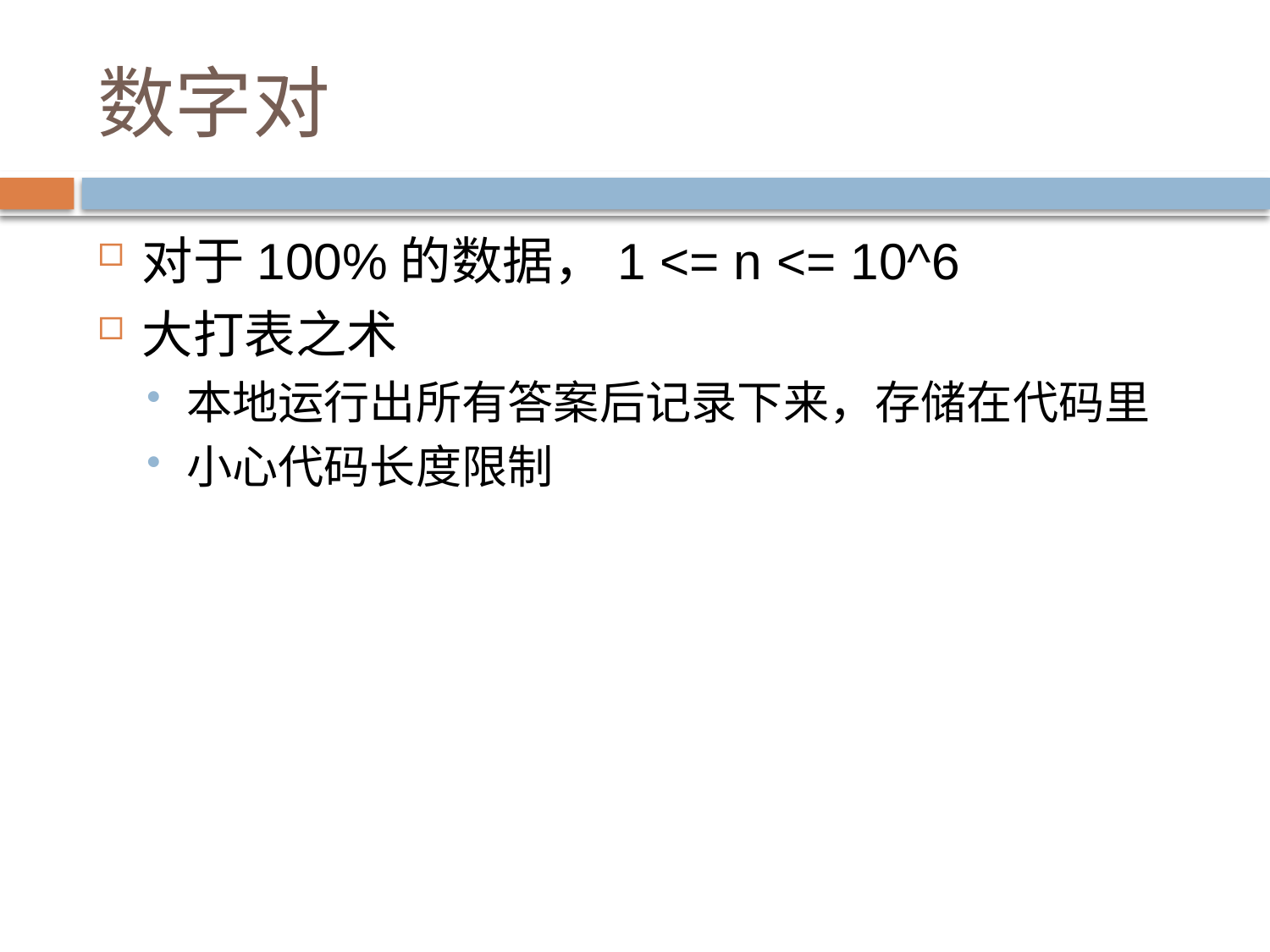

# 数字对
对于100%的数据，1 <= n <= 10^6
大打表之术
本地运行出所有答案后记录下来，存储在代码里
小心代码长度限制